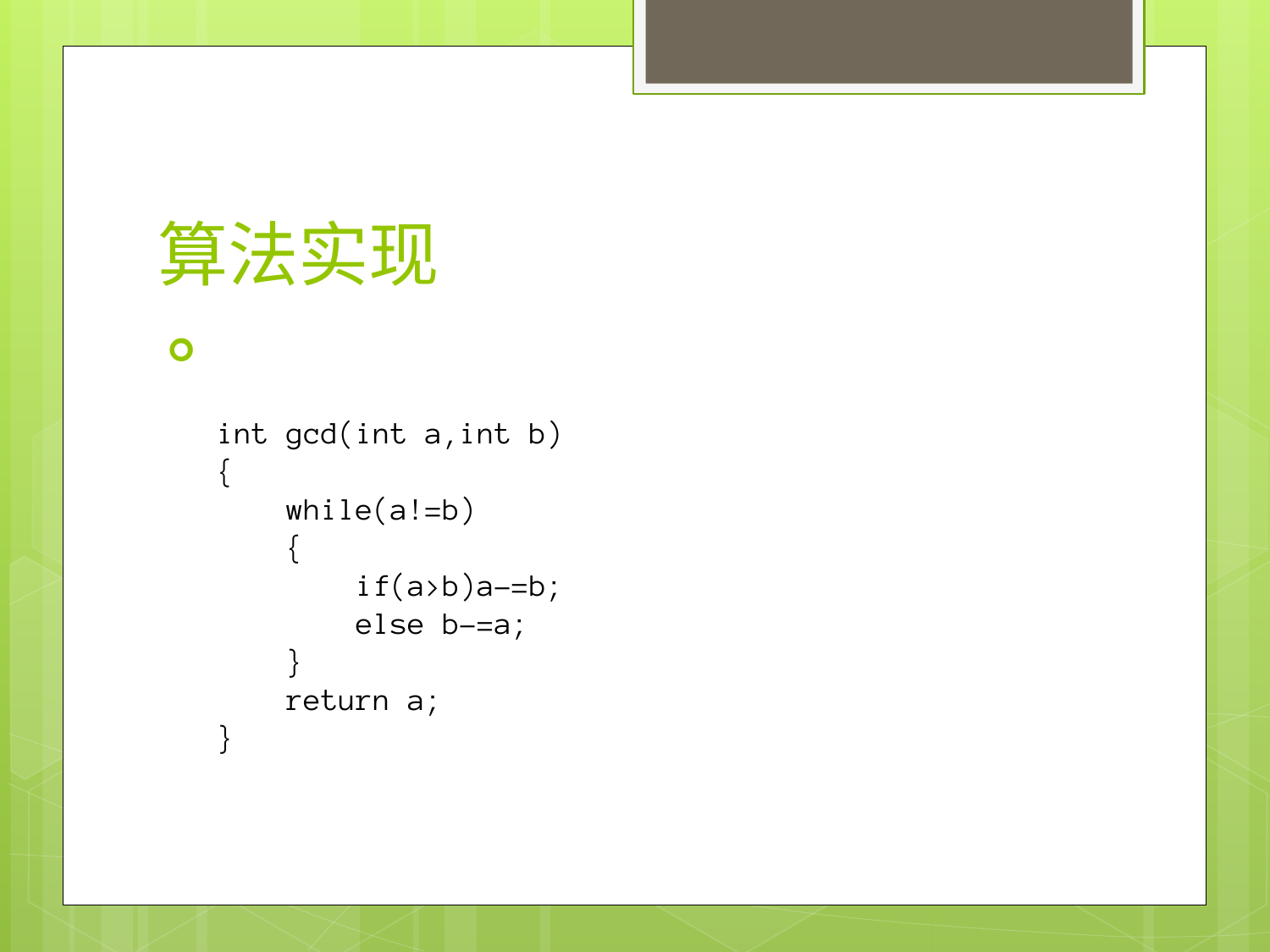

# 算法实现

int gcd(int a,int b)
{
    while(a!=b)
    {
        if(a>b)a-=b;
        else b-=a;
    }
    return a;
}